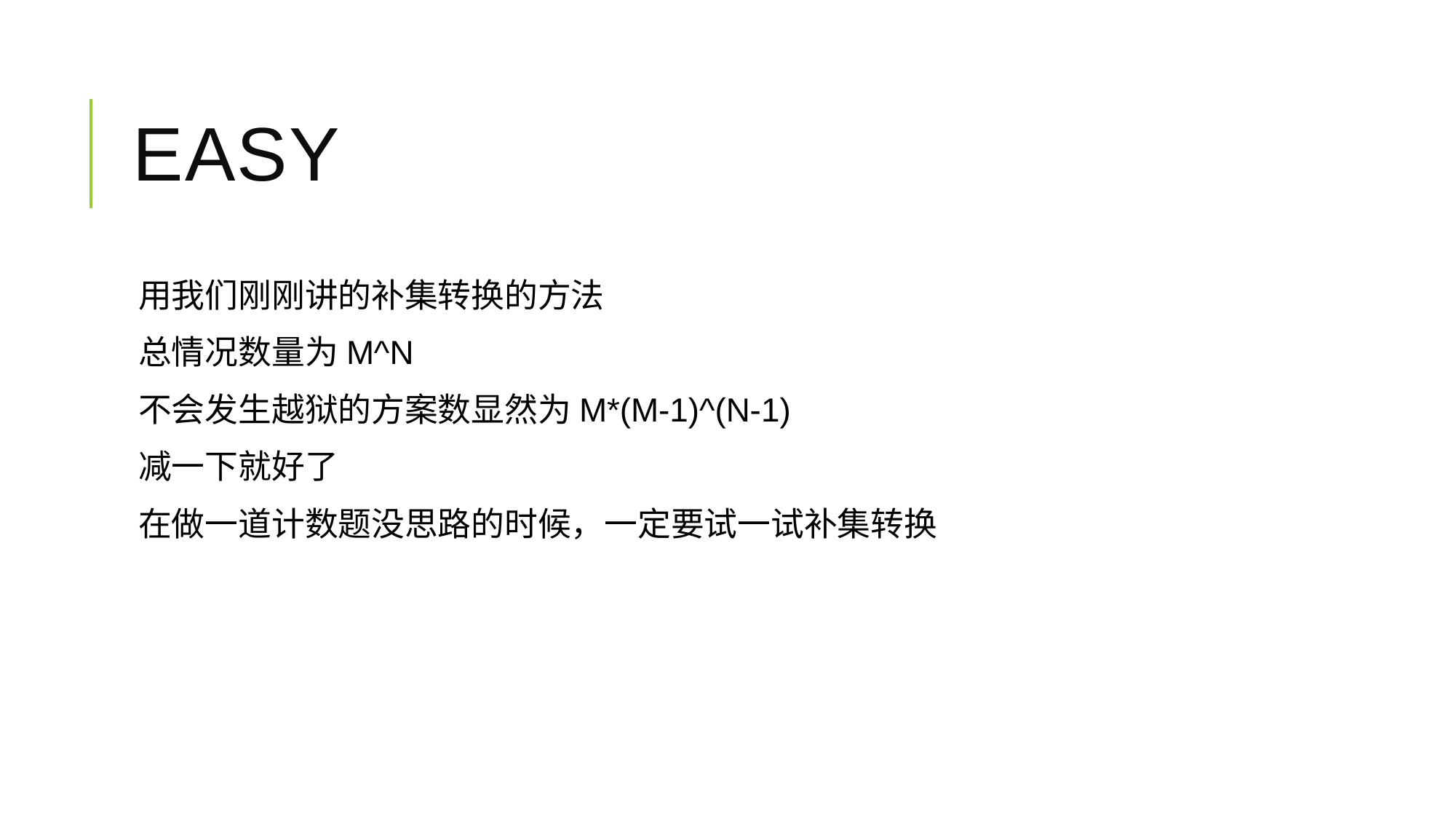

# easy
用我们刚刚讲的补集转换的方法
总情况数量为M^N
不会发生越狱的方案数显然为M*(M-1)^(N-1)
减一下就好了
在做一道计数题没思路的时候，一定要试一试补集转换